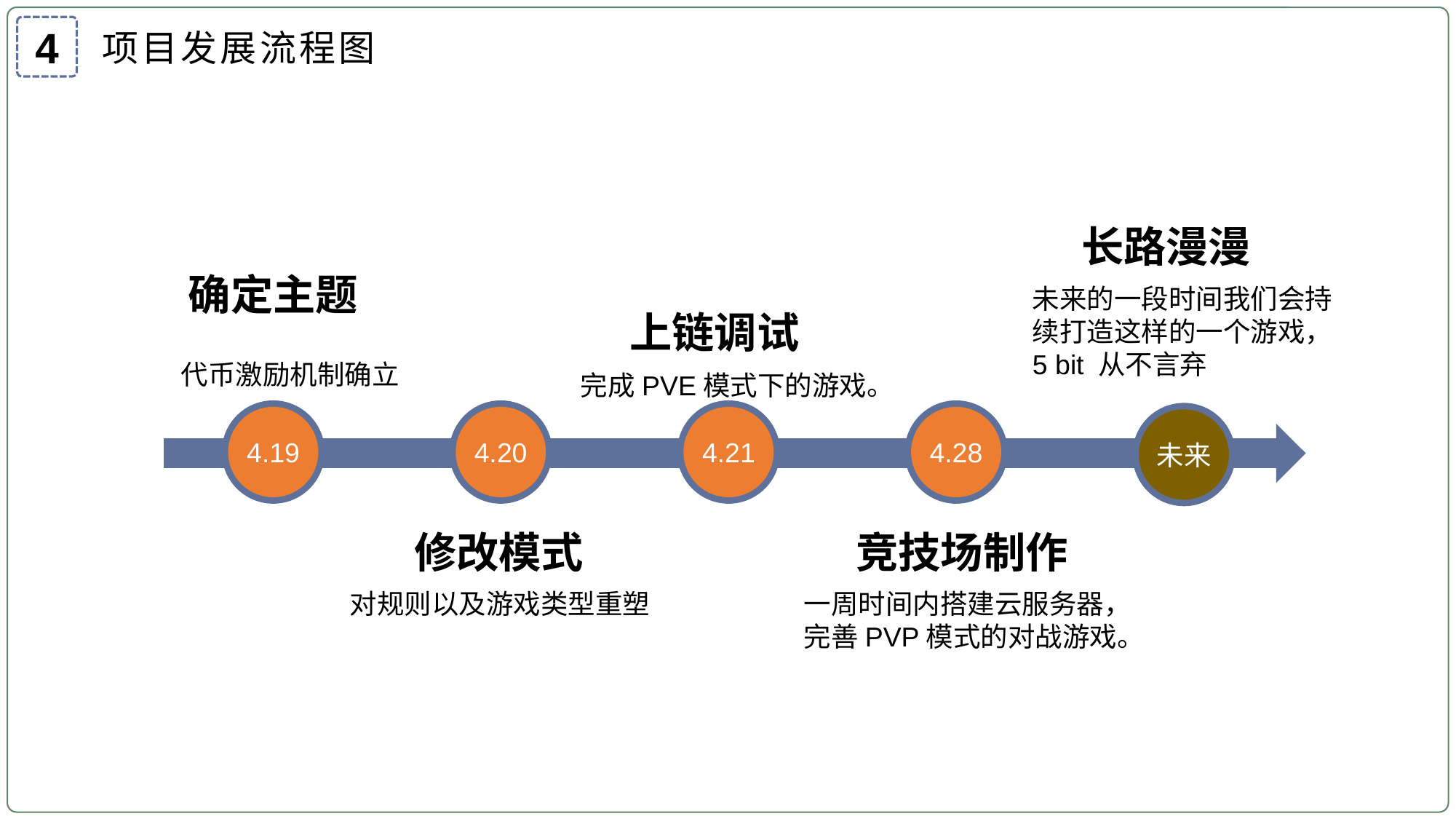

4
项目发展流程图
长路漫漫
确定主题
未来的一段时间我们会持续打造这样的一个游戏，5 bit 从不言弃
上链调试
代币激励机制确立
完成PVE模式下的游戏。

4.19
4.20
4.21
4.28
未来

修改模式
竞技场制作
对规则以及游戏类型重塑
一周时间内搭建云服务器，完善PVP模式的对战游戏。